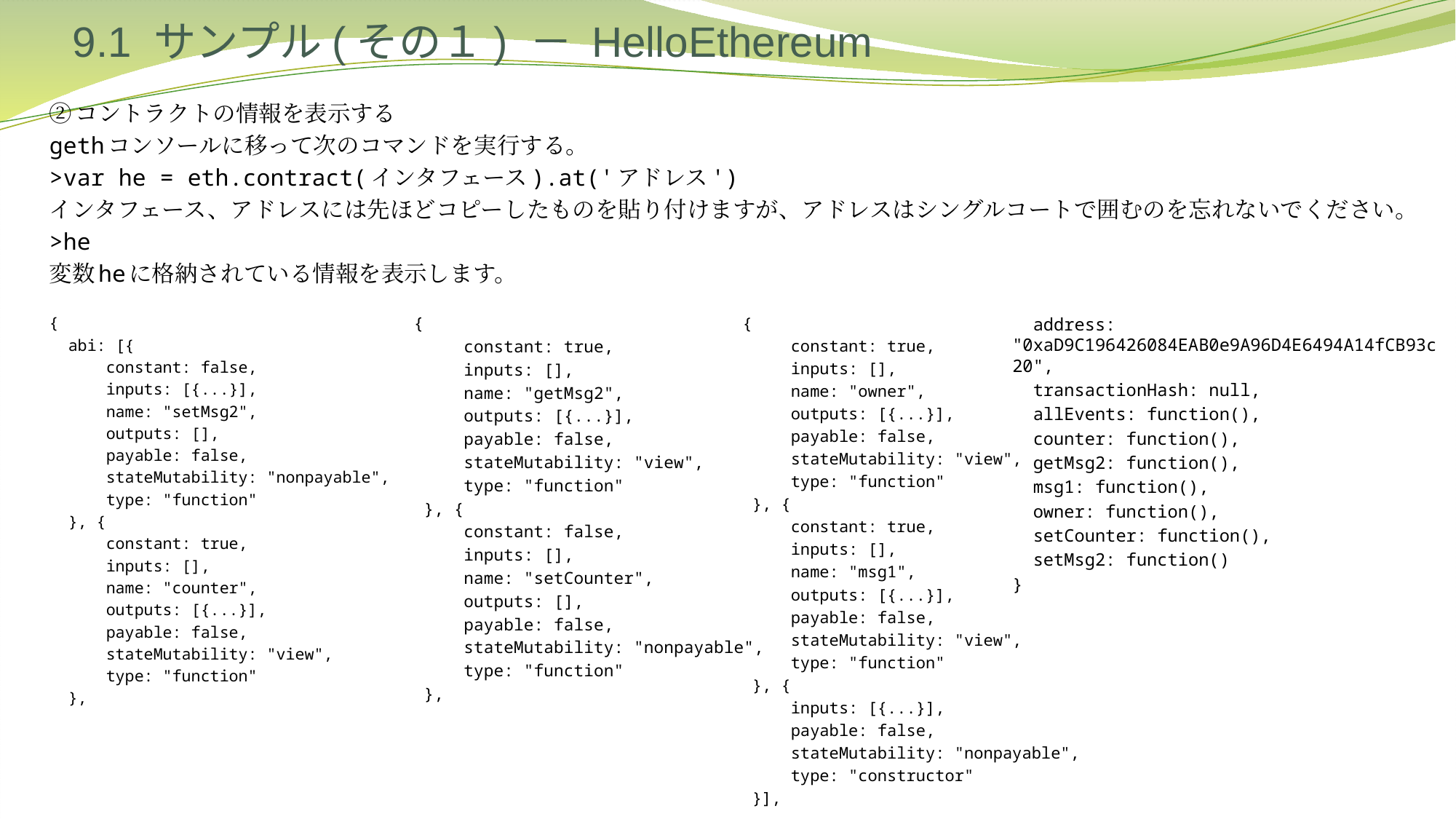

# 9.1 サンプル(その１) － HelloEthereum

②コントラクトの情報を表示する
gethコンソールに移って次のコマンドを実行する。
>var he = eth.contract(インタフェース).at('アドレス')
インタフェース、アドレスには先ほどコピーしたものを貼り付けますが、アドレスはシングルコートで囲むのを忘れないでください。
>he
変数heに格納されている情報を表示します。

{
  abi: [{
      constant: false,
      inputs: [{...}],
      name: "setMsg2",
      outputs: [],
      payable: false,
      stateMutability: "nonpayable",
      type: "function"
  }, {
      constant: true,
      inputs: [],
      name: "counter",
      outputs: [{...}],
      payable: false,
      stateMutability: "view",
      type: "function"
  },
 {
      constant: true,
      inputs: [],
      name: "getMsg2",
      outputs: [{...}],
      payable: false,
      stateMutability: "view",
      type: "function"
  }, {
      constant: false,
      inputs: [],
      name: "setCounter",
      outputs: [],
      payable: false,
      stateMutability: "nonpayable",
      type: "function"
  },
 {
      constant: true,
      inputs: [],
      name: "owner",
      outputs: [{...}],
      payable: false,
      stateMutability: "view",
      type: "function"
  }, {
      constant: true,
      inputs: [],
      name: "msg1",
      outputs: [{...}],
      payable: false,
      stateMutability: "view",
      type: "function"
  }, {
      inputs: [{...}],
      payable: false,
      stateMutability: "nonpayable",
      type: "constructor"
  }],
  address: "0xaD9C196426084EAB0e9A96D4E6494A14fCB93c20",
  transactionHash: null,
  allEvents: function(),
  counter: function(),
  getMsg2: function(),
  msg1: function(),
  owner: function(),
  setCounter: function(),
  setMsg2: function()
}